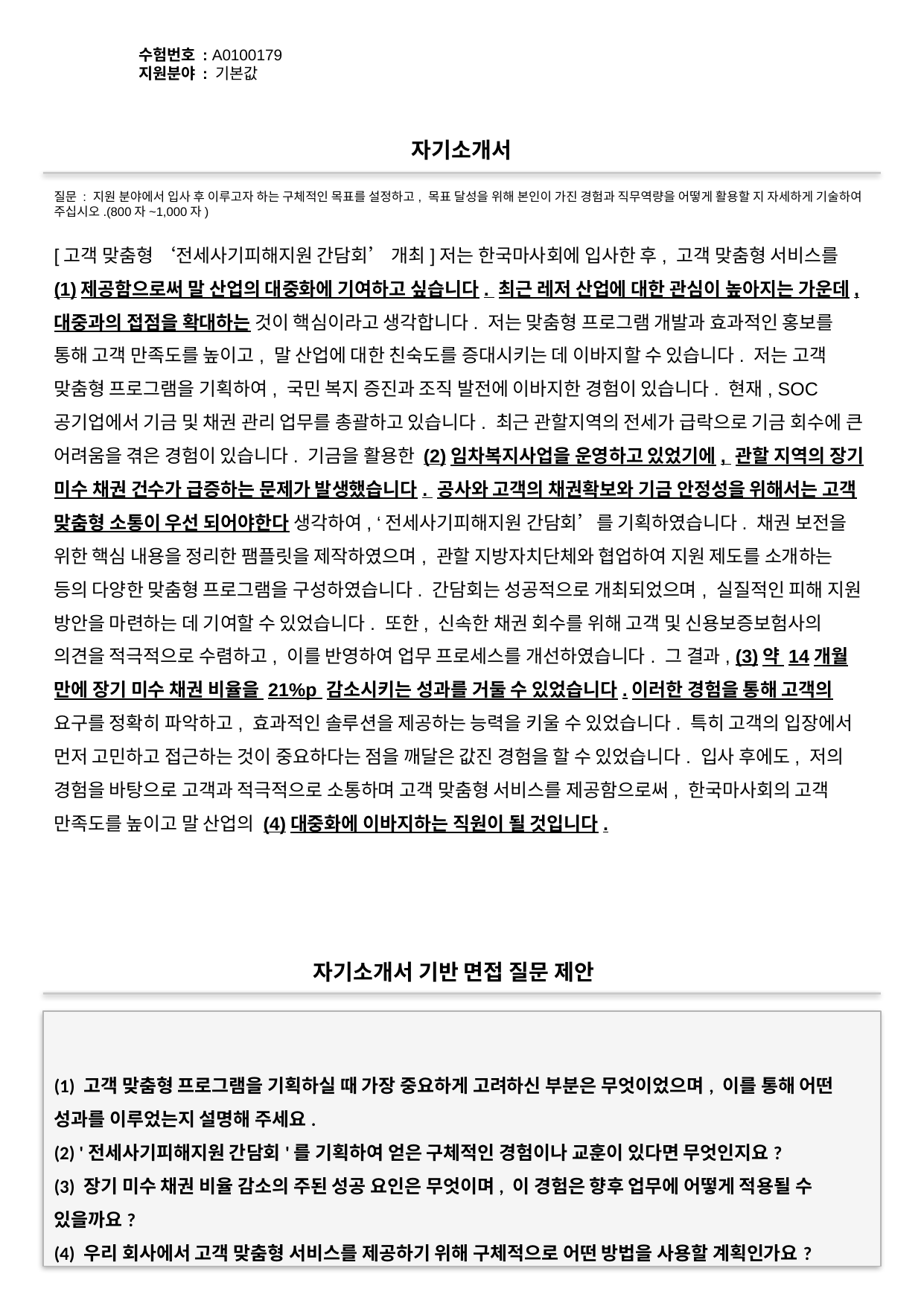

수험번호 : A0100179
지원분야 : 기본값
#

자기소개서

질문 : 지원 분야에서 입사 후 이루고자 하는 구체적인 목표를 설정하고, 목표 달성을 위해 본인이 가진 경험과 직무역량을 어떻게 활용할 지 자세하게 기술하여 주십시오.(800자~1,000자)

[고객 맞춤형 ‘전세사기피해지원 간담회’ 개최]저는 한국마사회에 입사한 후, 고객 맞춤형 서비스를 (1)제공함으로써 말 산업의 대중화에 기여하고 싶습니다. 최근 레저 산업에 대한 관심이 높아지는 가운데, 대중과의 접점을 확대하는 것이 핵심이라고 생각합니다. 저는 맞춤형 프로그램 개발과 효과적인 홍보를 통해 고객 만족도를 높이고, 말 산업에 대한 친숙도를 증대시키는 데 이바지할 수 있습니다. 저는 고객 맞춤형 프로그램을 기획하여, 국민 복지 증진과 조직 발전에 이바지한 경험이 있습니다. 현재, SOC 공기업에서 기금 및 채권 관리 업무를 총괄하고 있습니다. 최근 관할지역의 전세가 급락으로 기금 회수에 큰 어려움을 겪은 경험이 있습니다. 기금을 활용한 (2)임차복지사업을 운영하고 있었기에, 관할 지역의 장기 미수 채권 건수가 급증하는 문제가 발생했습니다. 공사와 고객의 채권확보와 기금 안정성을 위해서는 고객 맞춤형 소통이 우선 되어야한다 생각하여, ‘전세사기피해지원 간담회’를 기획하였습니다. 채권 보전을 위한 핵심 내용을 정리한 팸플릿을 제작하였으며, 관할 지방자치단체와 협업하여 지원 제도를 소개하는 등의 다양한 맞춤형 프로그램을 구성하였습니다. 간담회는 성공적으로 개최되었으며, 실질적인 피해 지원 방안을 마련하는 데 기여할 수 있었습니다. 또한, 신속한 채권 회수를 위해 고객 및 신용보증보험사의 의견을 적극적으로 수렴하고, 이를 반영하여 업무 프로세스를 개선하였습니다. 그 결과, (3)약 14개월 만에 장기 미수 채권 비율을 21%p 감소시키는 성과를 거둘 수 있었습니다.이러한 경험을 통해 고객의 요구를 정확히 파악하고, 효과적인 솔루션을 제공하는 능력을 키울 수 있었습니다. 특히 고객의 입장에서 먼저 고민하고 접근하는 것이 중요하다는 점을 깨달은 값진 경험을 할 수 있었습니다. 입사 후에도, 저의 경험을 바탕으로 고객과 적극적으로 소통하며 고객 맞춤형 서비스를 제공함으로써, 한국마사회의 고객 만족도를 높이고 말 산업의 (4)대중화에 이바지하는 직원이 될 것입니다.

자기소개서 기반 면접 질문 제안

(1) 고객 맞춤형 프로그램을 기획하실 때 가장 중요하게 고려하신 부분은 무엇이었으며, 이를 통해 어떤 성과를 이루었는지 설명해 주세요.
(2) '전세사기피해지원 간담회'를 기획하여 얻은 구체적인 경험이나 교훈이 있다면 무엇인지요?
(3) 장기 미수 채권 비율 감소의 주된 성공 요인은 무엇이며, 이 경험은 향후 업무에 어떻게 적용될 수 있을까요?
(4) 우리 회사에서 고객 맞춤형 서비스를 제공하기 위해 구체적으로 어떤 방법을 사용할 계획인가요?